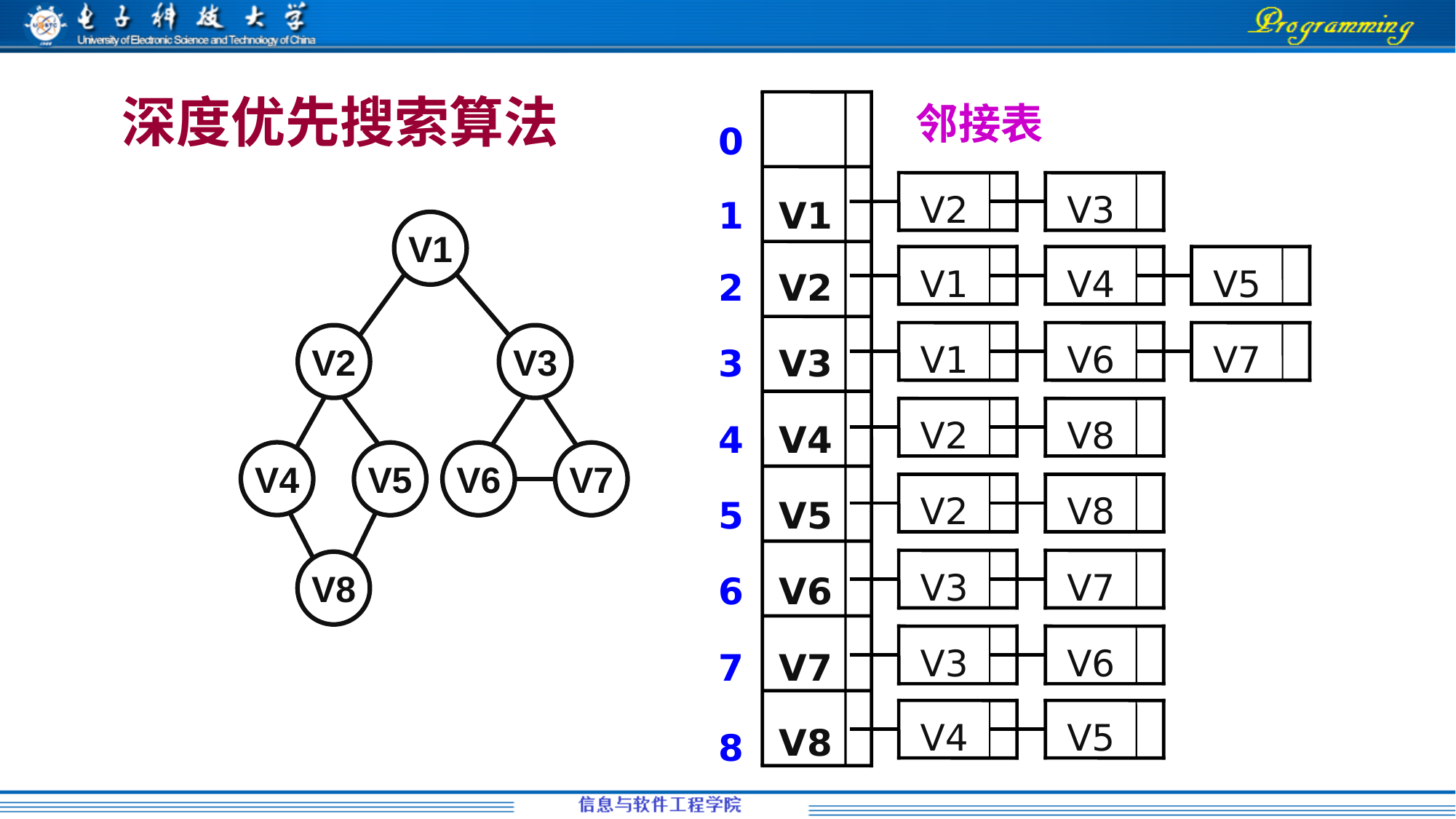

# 深度优先搜索算法
0
邻接表

1
V1

V2

V3

2
V2

V1

V4

V5

3
V3

V1

V6

V7

4
V4

V2

V8

5
V5

V2

V8

6
V6

V3

V7

7
V7

V3

V6

V8

8
V4

V5

V1
V2
V3
V4
V5
V6
V7
V8